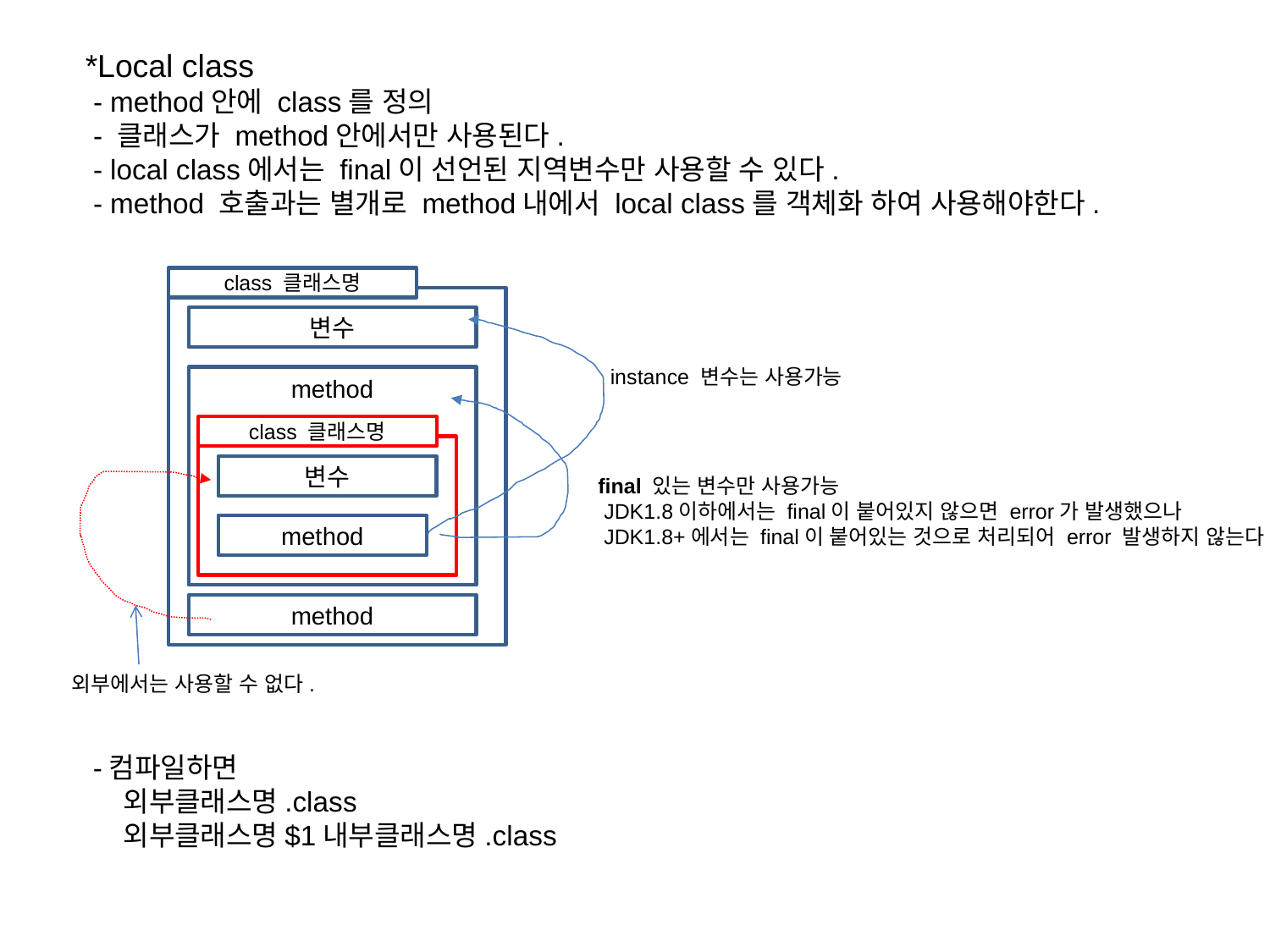

*Local class
 - method안에 class를 정의
 - 클래스가 method안에서만 사용된다.
 - local class에서는 final이 선언된 지역변수만 사용할 수 있다.
 - method 호출과는 별개로 method내에서 local class를 객체화 하여 사용해야한다.

class 클래스명

변수

instance 변수는 사용가능
method

class 클래스명

변수
final 있는 변수만 사용가능
 JDK1.8이하에서는 final이 붙어있지 않으면 error가 발생했으나
 JDK1.8+에서는 final이 붙어있는 것으로 처리되어 error 발생하지 않는다.

method
method
외부에서는 사용할 수 없다.
-컴파일하면
   외부클래스명.class
   외부클래스명$1내부클래스명.class